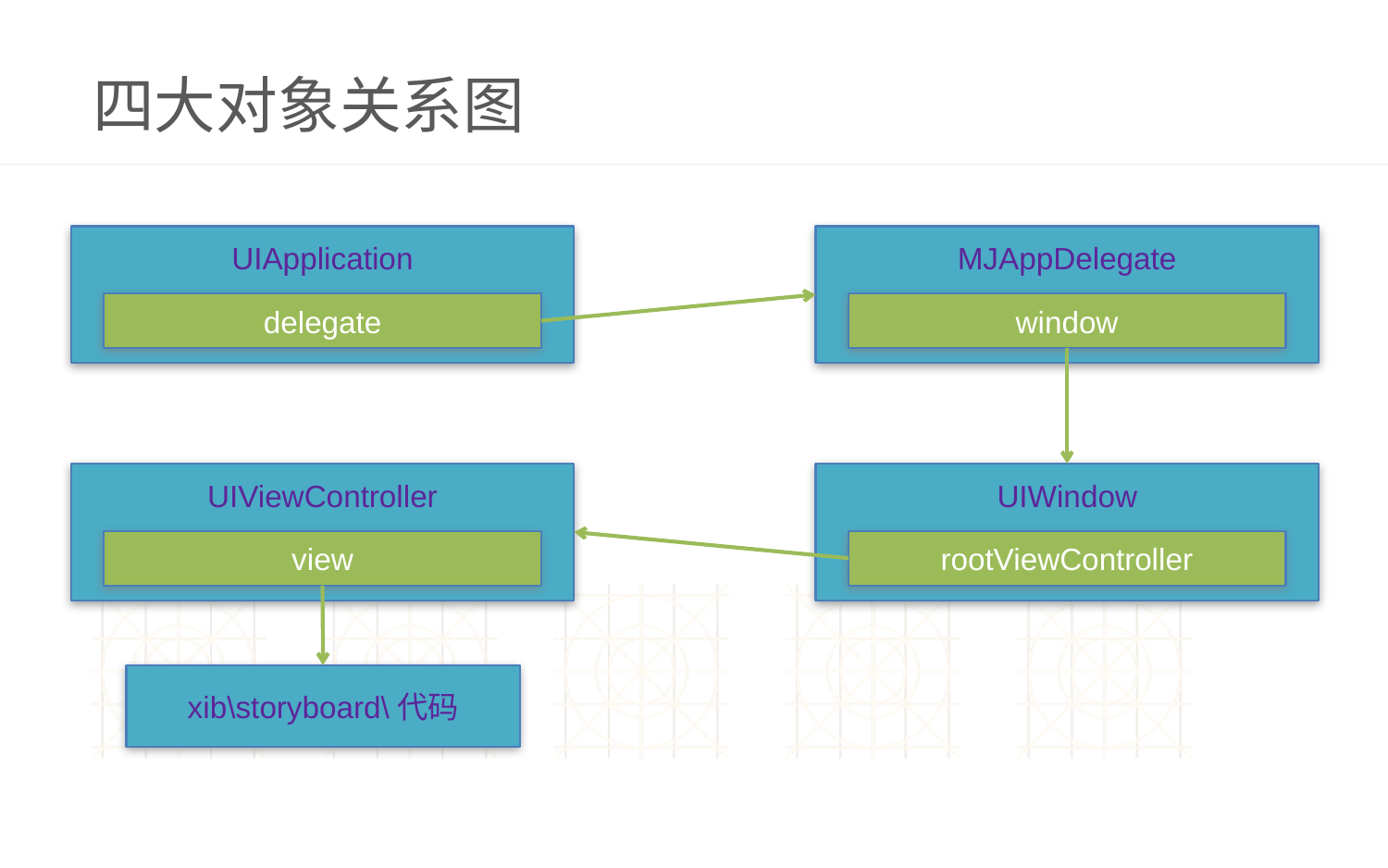

# 四大对象关系图
UIApplication

MJAppDelegate

delegate
window
UIViewController

UIWindow

view
rootViewController
xib\storyboard\代码